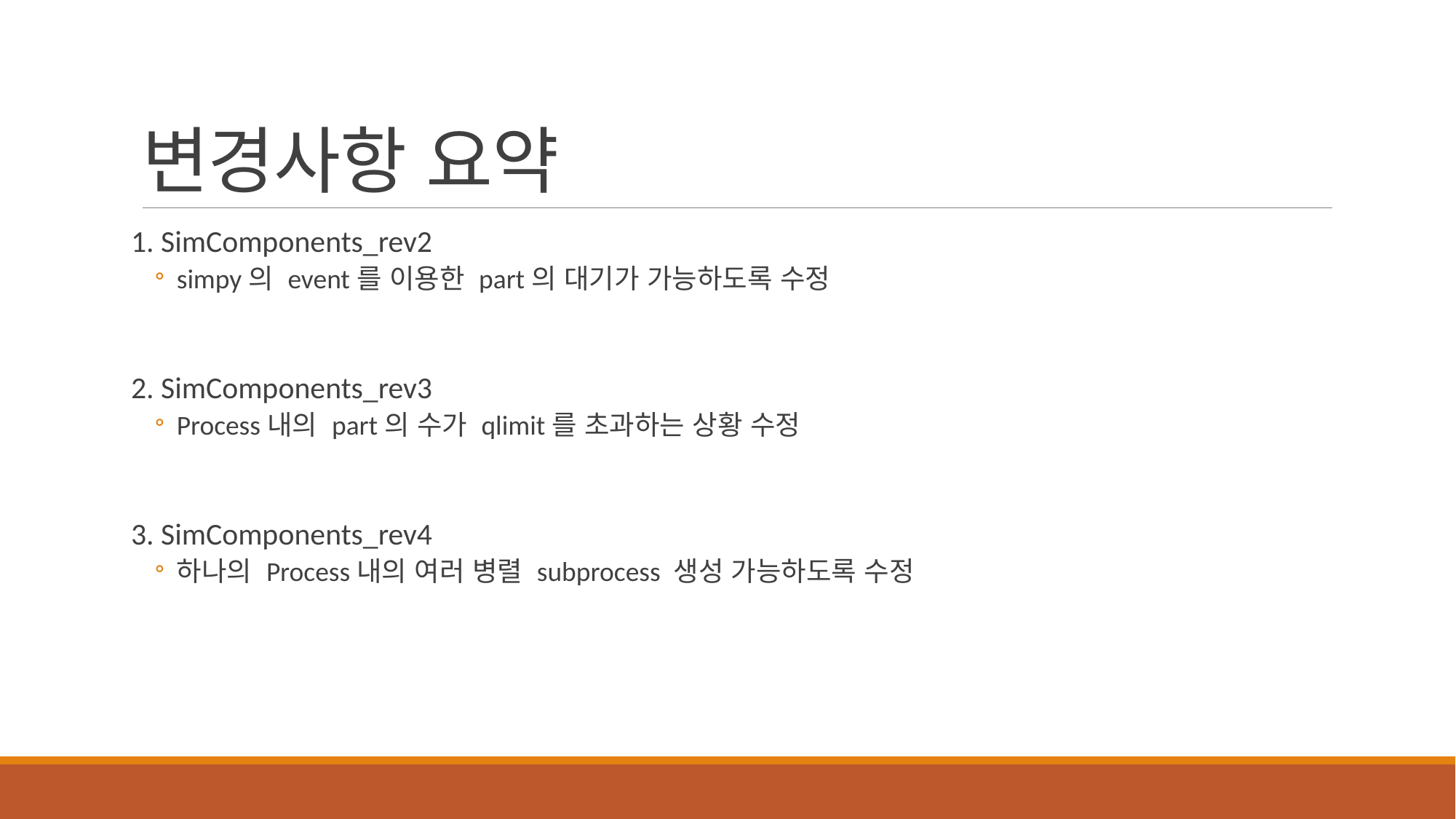

# 변경사항 요약
1. SimComponents_rev2
simpy의 event를 이용한 part의 대기가 가능하도록 수정

2. SimComponents_rev3
Process내의 part의 수가 qlimit를 초과하는 상황 수정

3. SimComponents_rev4
하나의 Process내의 여러 병렬 subprocess 생성 가능하도록 수정